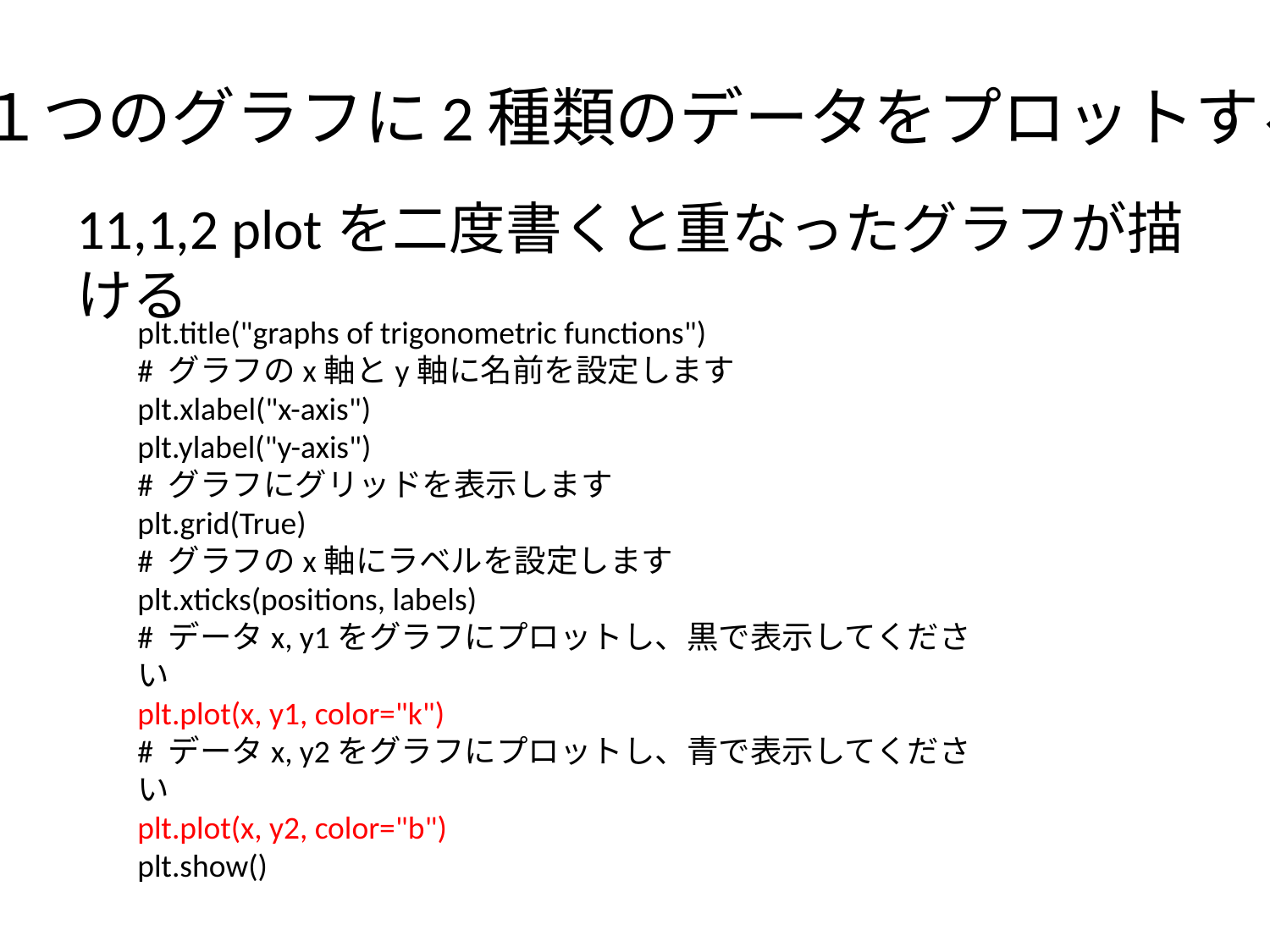

# １つのグラフに2種類のデータをプロットする
11,1,2 plotを二度書くと重なったグラフが描ける
plt.title("graphs of trigonometric functions")
# グラフのx軸とy軸に名前を設定します
plt.xlabel("x-axis")
plt.ylabel("y-axis")
# グラフにグリッドを表示します
plt.grid(True)
# グラフのx軸にラベルを設定します
plt.xticks(positions, labels)
# データx, y1をグラフにプロットし、黒で表示してください
plt.plot(x, y1, color="k")
# データx, y2をグラフにプロットし、青で表示してください
plt.plot(x, y2, color="b")
plt.show()